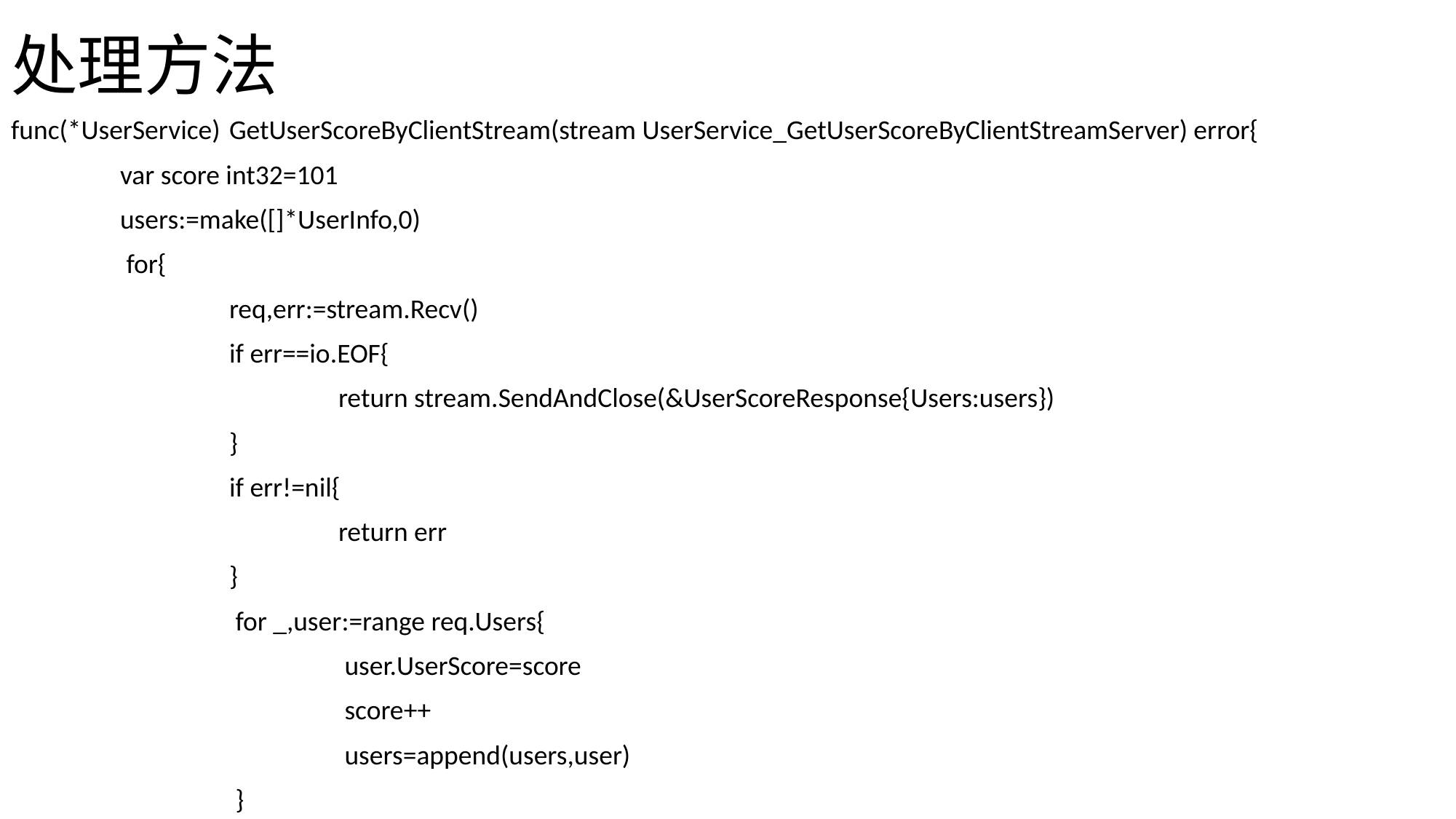

# 处理方法
func(*UserService) 	GetUserScoreByClientStream(stream UserService_GetUserScoreByClientStreamServer) error{
	var score int32=101
	users:=make([]*UserInfo,0)
	 for{
	 	req,err:=stream.Recv()
	 	if err==io.EOF{
	 		return stream.SendAndClose(&UserScoreResponse{Users:users})
		}
	 	if err!=nil{
	 		return err
		}
		 for _,user:=range req.Users{
			 user.UserScore=score
			 score++
			 users=append(users,user)
		 }
	 }

}